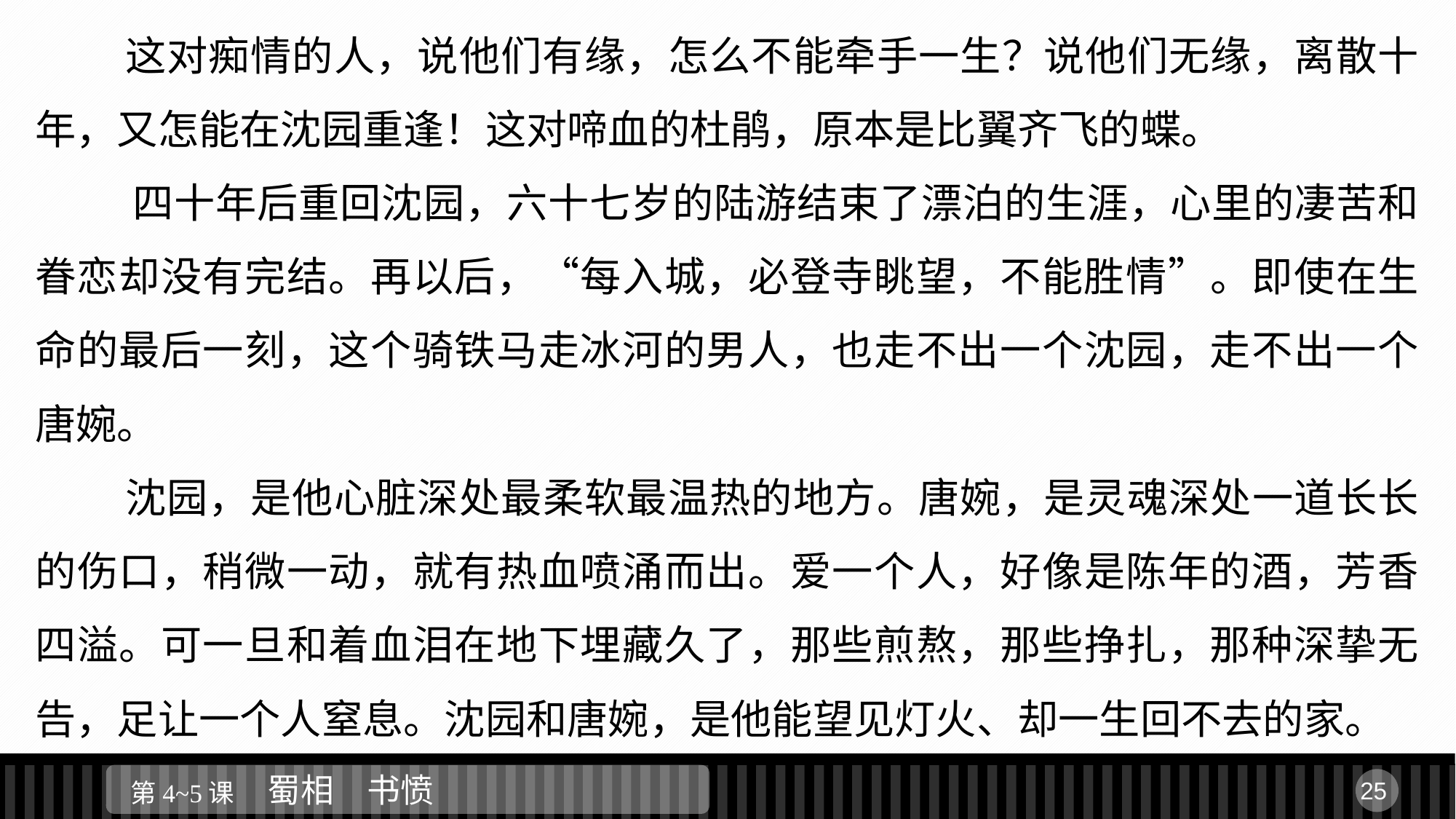

这对痴情的人，说他们有缘，怎么不能牵手一生？说他们无缘，离散十年，又怎能在沈园重逢！这对啼血的杜鹃，原本是比翼齐飞的蝶。
         四十年后重回沈园，六十七岁的陆游结束了漂泊的生涯，心里的凄苦和眷恋却没有完结。再以后，“每入城，必登寺眺望，不能胜情”。即使在生命的最后一刻，这个骑铁马走冰河的男人，也走不出一个沈园，走不出一个唐婉。
        沈园，是他心脏深处最柔软最温热的地方。唐婉，是灵魂深处一道长长的伤口，稍微一动，就有热血喷涌而出。爱一个人，好像是陈年的酒，芳香四溢。可一旦和着血泪在地下埋藏久了，那些煎熬，那些挣扎，那种深挚无告，足让一个人窒息。沈园和唐婉，是他能望见灯火、却一生回不去的家。